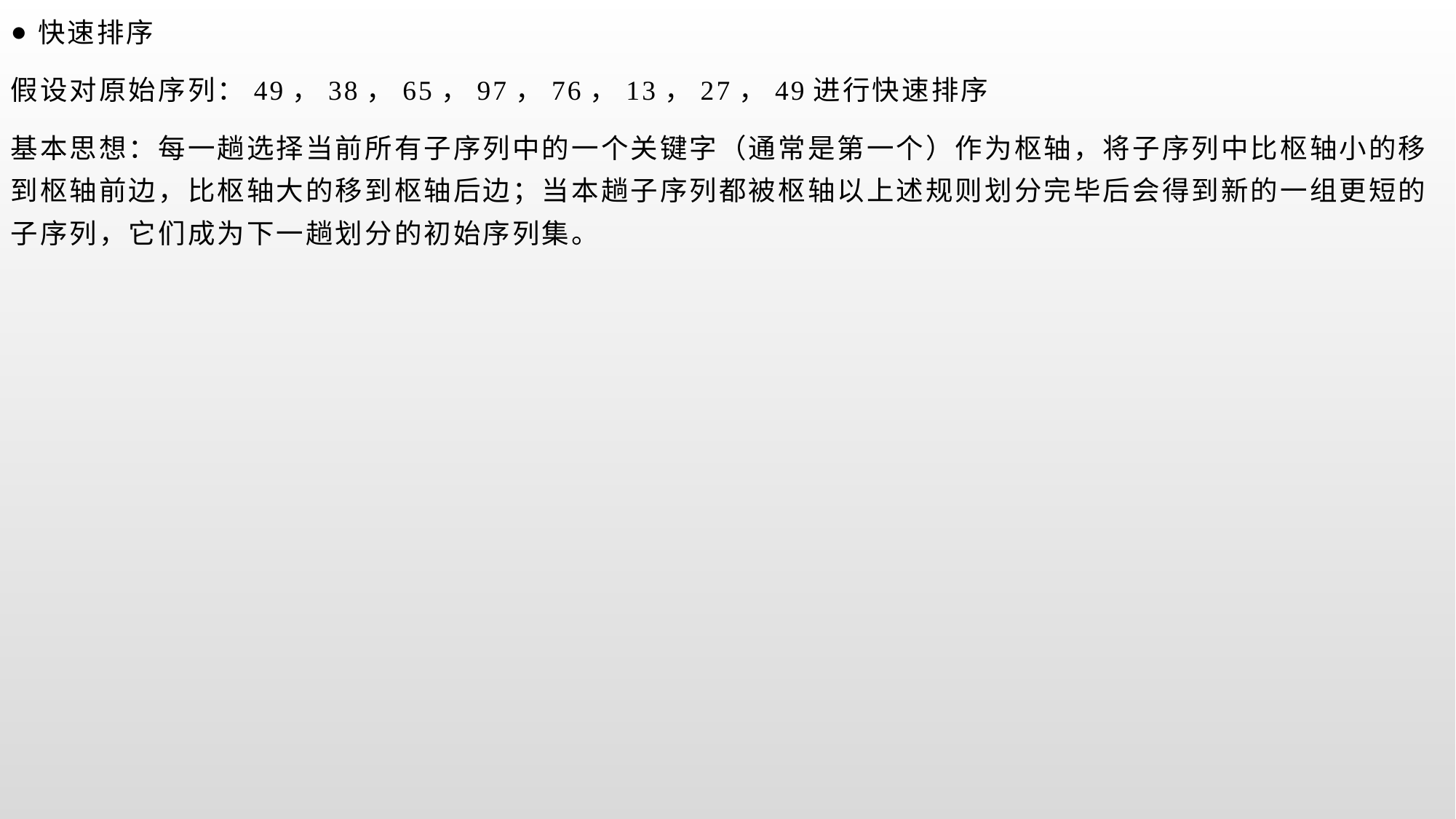

快速排序
假设对原始序列：49，38，65，97，76，13，27，49进行快速排序
基本思想：每一趟选择当前所有子序列中的一个关键字（通常是第一个）作为枢轴，将子序列中比枢轴小的移到枢轴前边，比枢轴大的移到枢轴后边；当本趟子序列都被枢轴以上述规则划分完毕后会得到新的一组更短的子序列，它们成为下一趟划分的初始序列集。